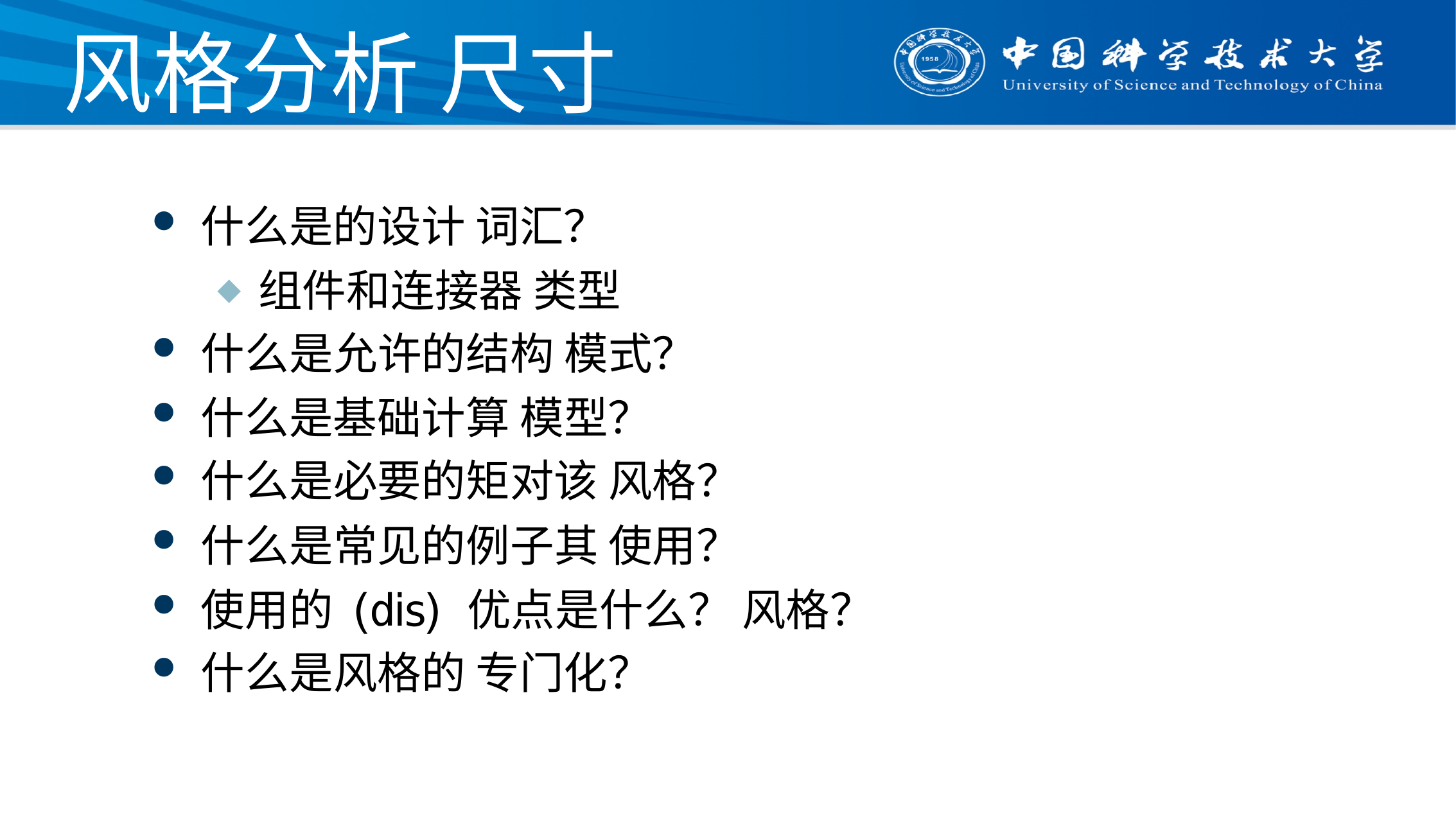

# 风格分析 尺寸
什么是的设计 词汇？
组件和连接器 类型
什么是允许的结构 模式？
什么是基础计算 模型？
什么是必要的矩对该 风格？
什么是常见的例子其 使用？
使用的 (dis) 优点是什么？ 风格？
什么是风格的 专门化？